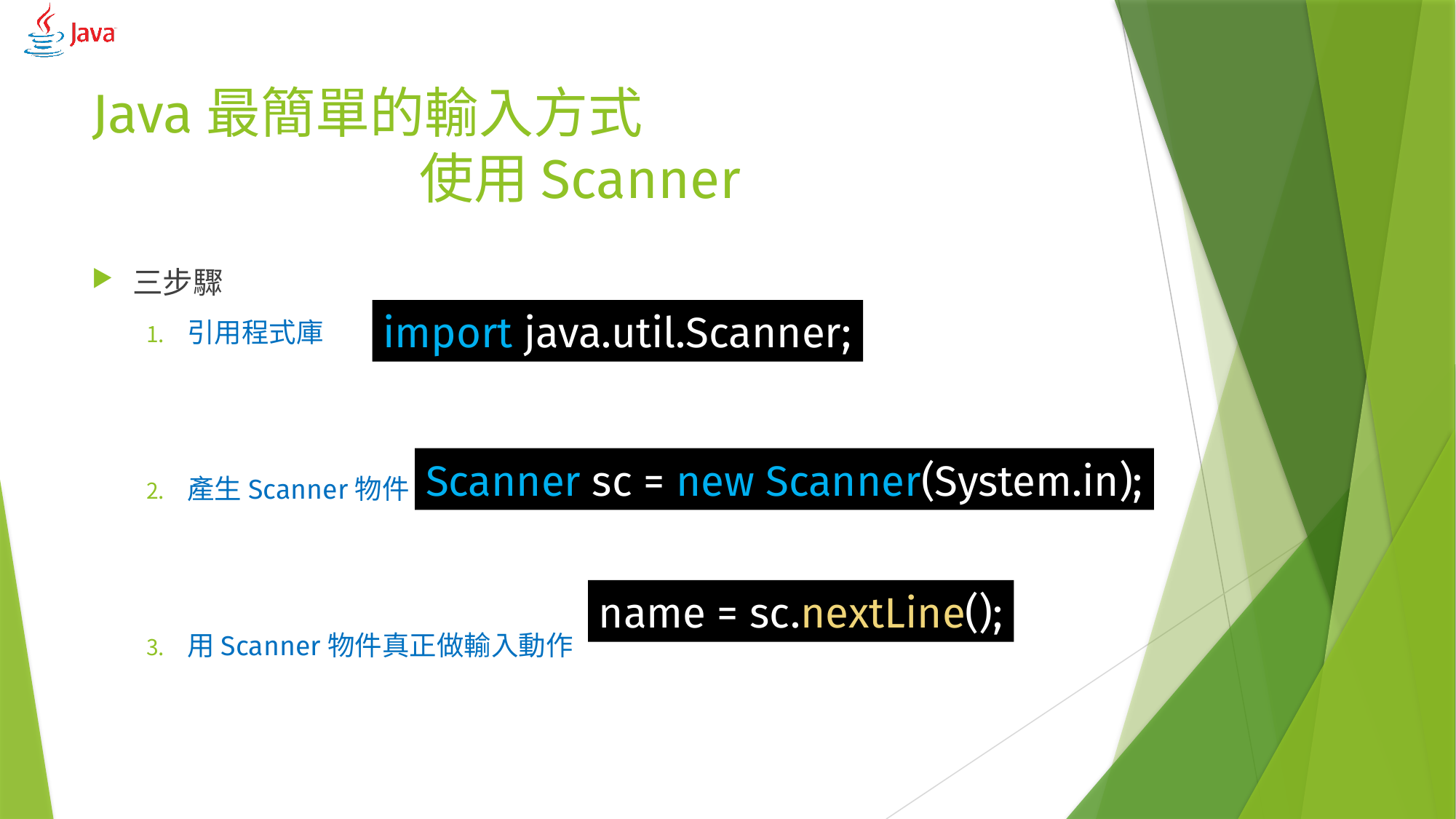

# Java最簡單的輸入方式 使用Scanner
三步驟
引用程式庫

產生Scanner物件

用Scanner物件真正做輸入動作
import java.util.Scanner;
Scanner sc = new Scanner(System.in);
name = sc.nextLine();